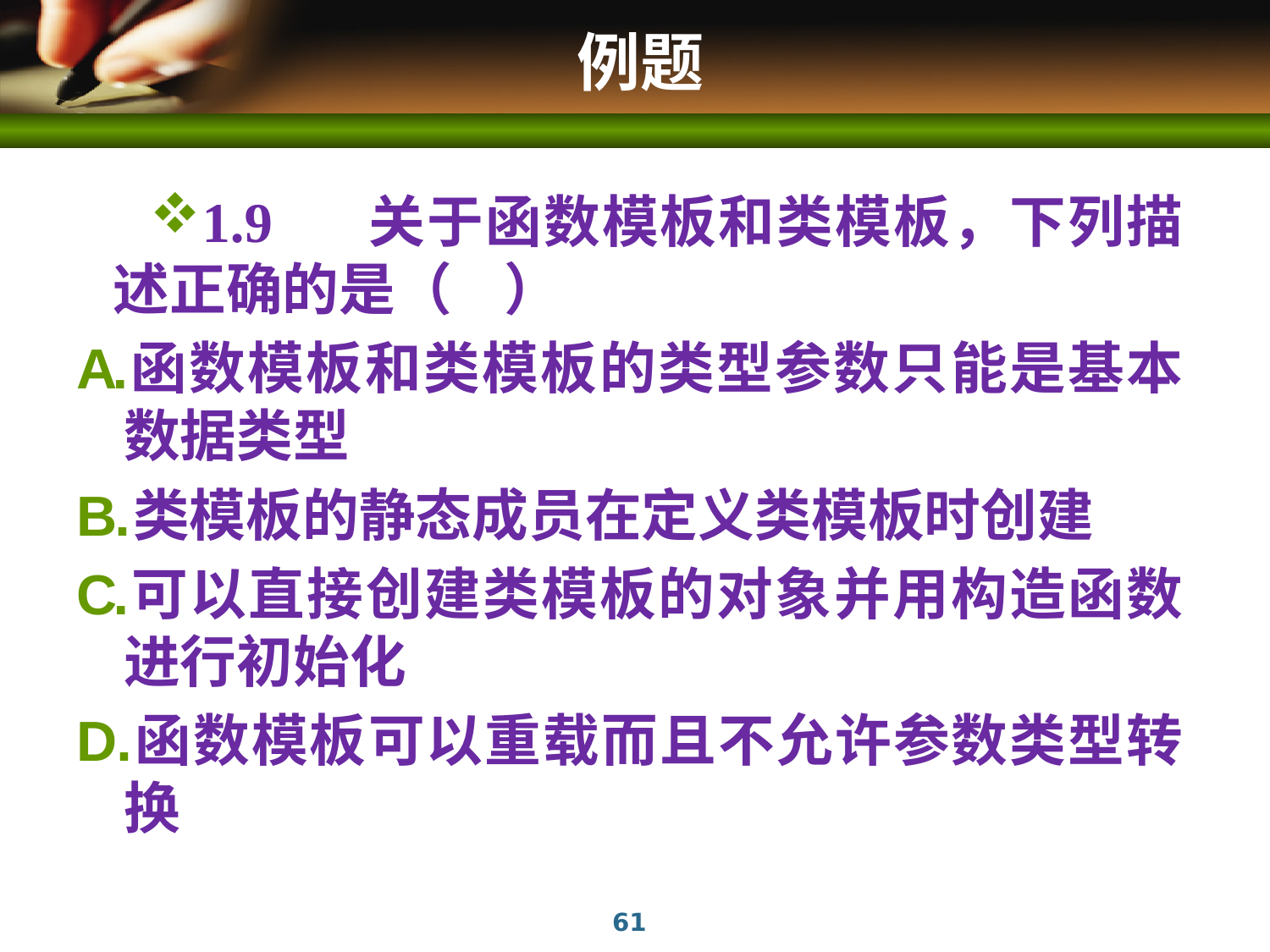

# 例题
1.9	关于函数模板和类模板，下列描述正确的是（    ）
函数模板和类模板的类型参数只能是基本数据类型
类模板的静态成员在定义类模板时创建
可以直接创建类模板的对象并用构造函数进行初始化
函数模板可以重载而且不允许参数类型转换

61